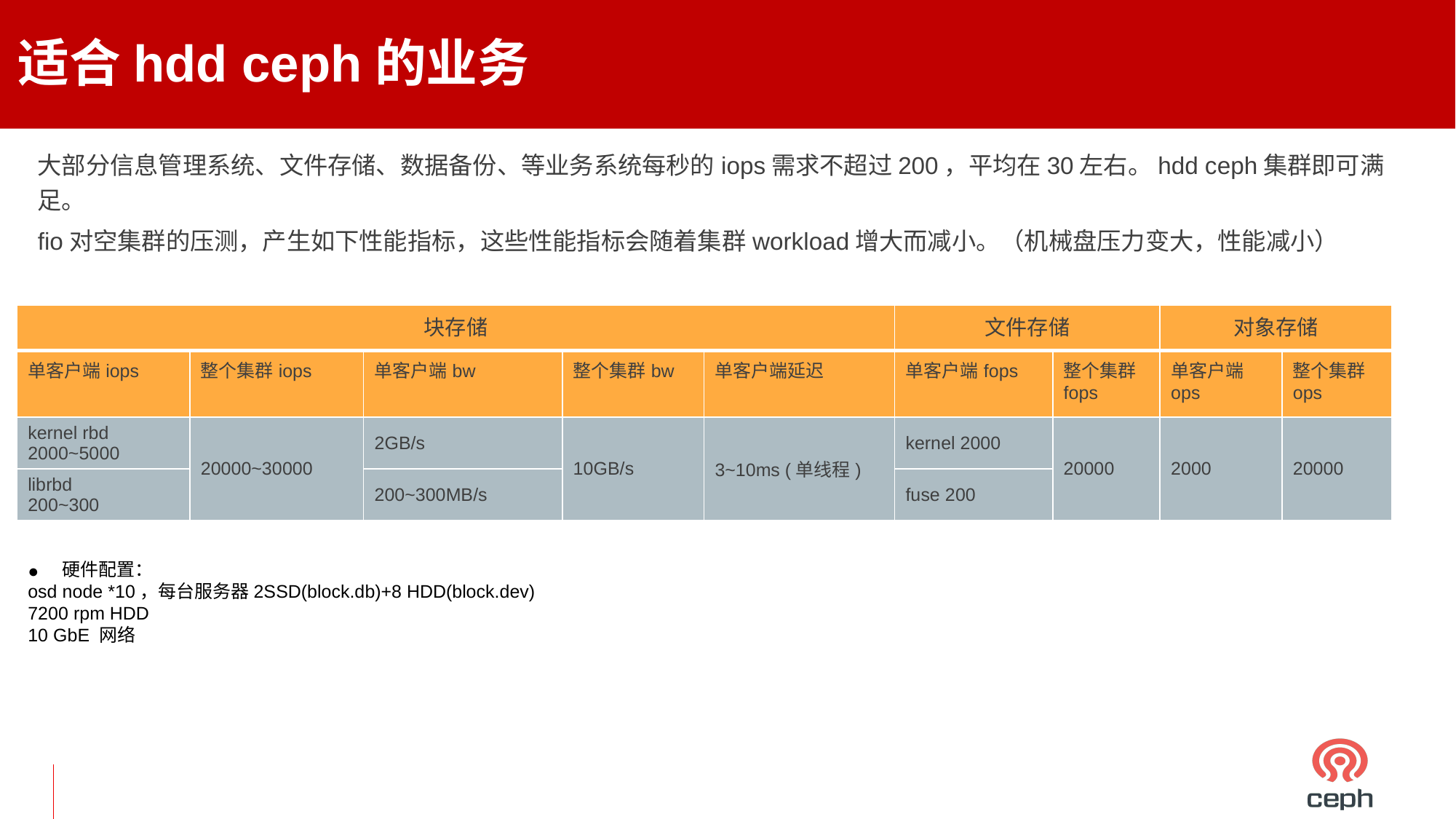

适合hdd ceph的业务
大部分信息管理系统、文件存储、数据备份、等业务系统每秒的iops需求不超过200，平均在30左右。hdd ceph集群即可满足。
fio对空集群的压测，产生如下性能指标，这些性能指标会随着集群workload增大而减小。（机械盘压力变大，性能减小）
| 块存储 |  |  |  |  | 文件存储 |  | 对象存储 |  |
| --- | --- | --- | --- | --- | --- | --- | --- | --- |
| 单客户端iops | 整个集群iops | 单客户端bw | 整个集群bw | 单客户端延迟 | 单客户端fops | 整个集群fops | 单客户端ops | 整个集群ops |
| kernel rbd 2000~5000 | 20000~30000 | 2GB/s | 10GB/s | 3~10ms (单线程) | kernel 2000 | 20000 | 2000 | 20000 |
| librbd 200~300 |  | 200~300MB/s |  |  | fuse 200 |  |  |  |
硬件配置：
osd node *10，每台服务器2SSD(block.db)+8 HDD(block.dev)
7200 rpm HDD
10 GbE 网络